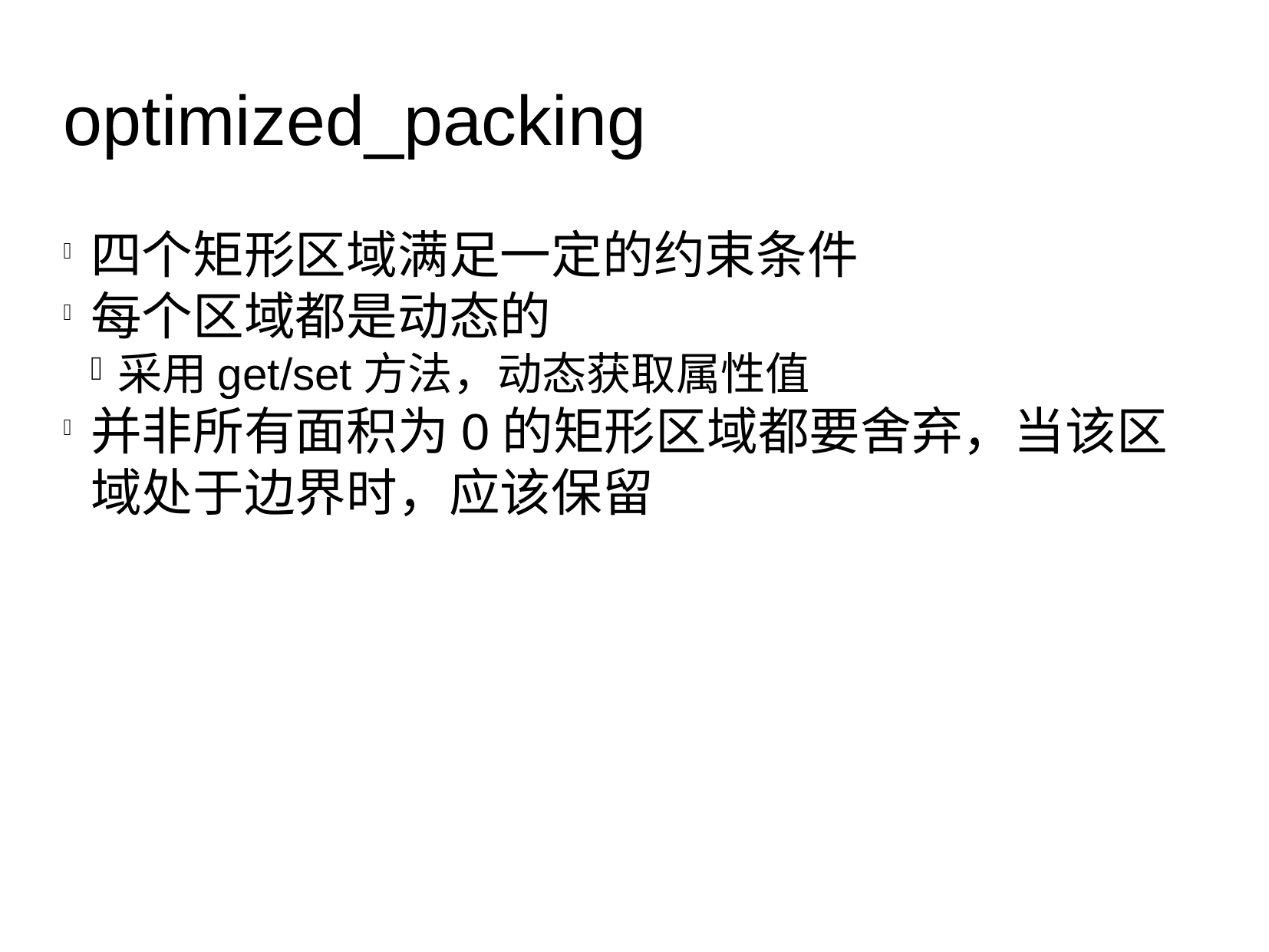

optimized_packing
四个矩形区域满足一定的约束条件
每个区域都是动态的
采用get/set方法，动态获取属性值
并非所有面积为0的矩形区域都要舍弃，当该区域处于边界时，应该保留